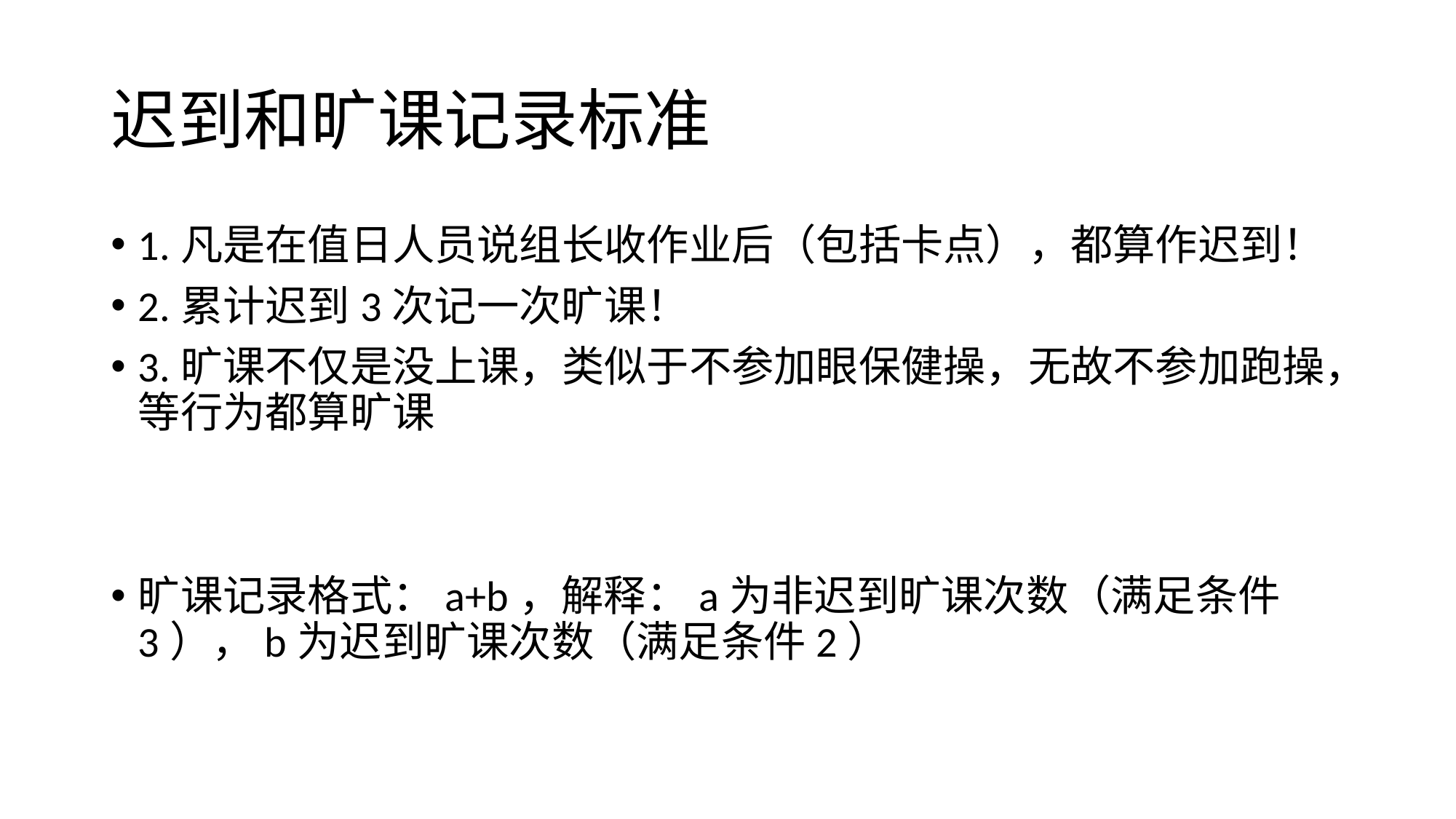

# 迟到和旷课记录标准
1.凡是在值日人员说组长收作业后（包括卡点），都算作迟到！
2.累计迟到3次记一次旷课！
3.旷课不仅是没上课，类似于不参加眼保健操，无故不参加跑操，等行为都算旷课

旷课记录格式：a+b，解释：a为非迟到旷课次数（满足条件3），b为迟到旷课次数（满足条件2）